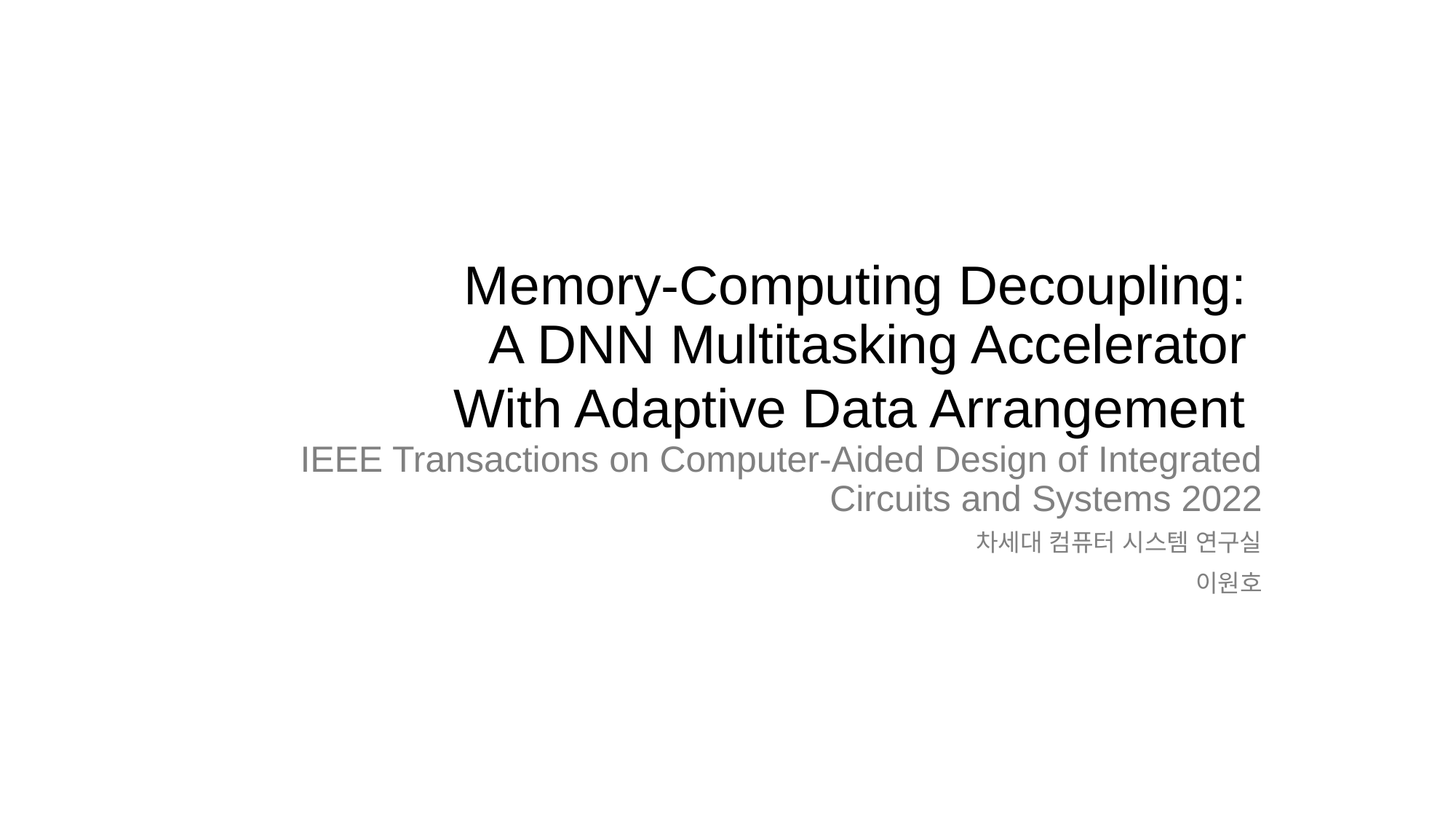

# Memory-Computing Decoupling: A DNN Multitasking Accelerator With Adaptive Data Arrangement IEEE Transactions on Computer-Aided Design of Integrated Circuits and Systems 2022
차세대 컴퓨터 시스템 연구실
이원호